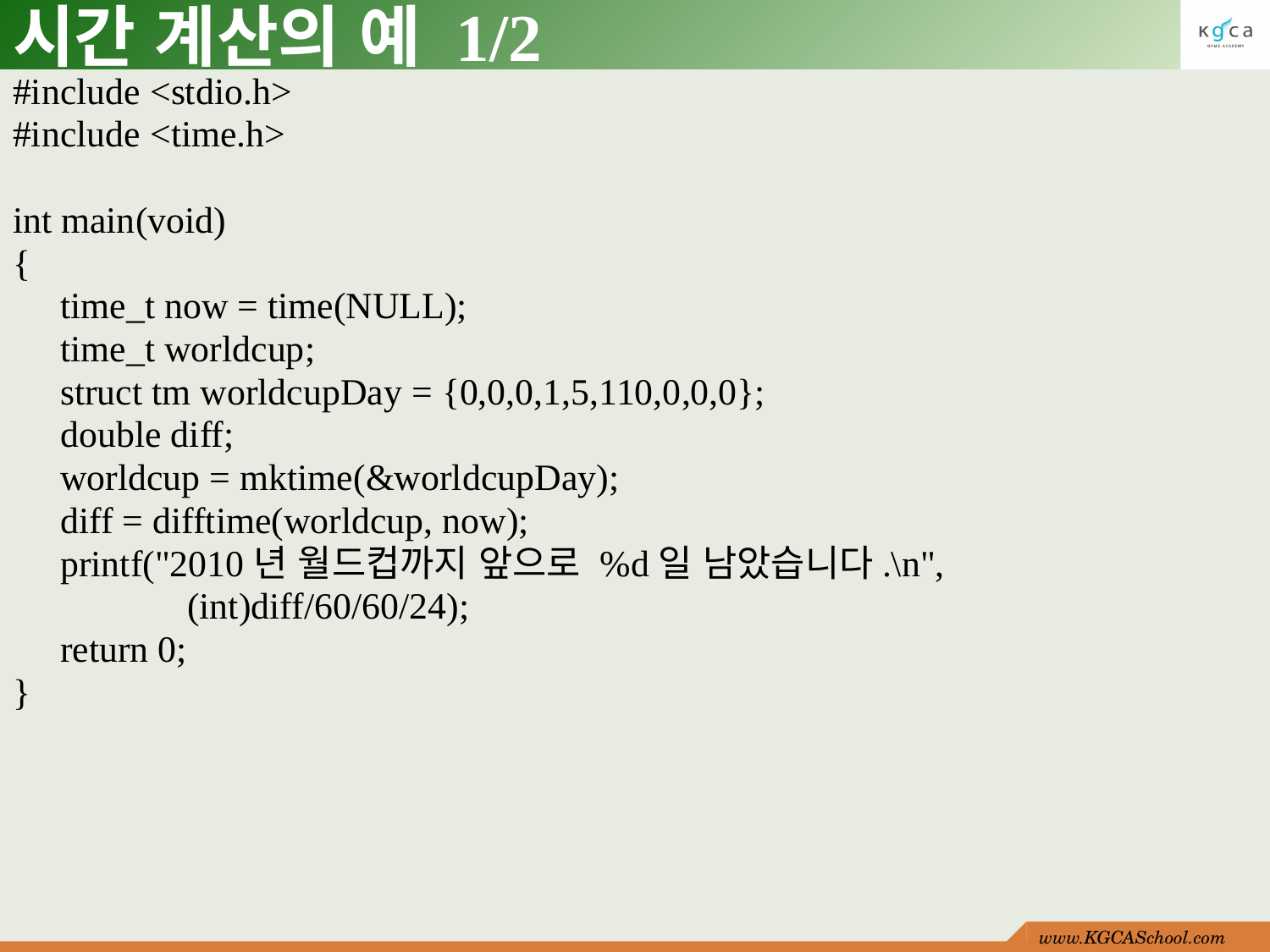

# 시간 계산의 예 1/2
#include <stdio.h>
#include <time.h>

int main(void)
{
	time_t now = time(NULL);
	time_t worldcup;
	struct tm worldcupDay = {0,0,0,1,5,110,0,0,0};
	double diff;
	worldcup = mktime(&worldcupDay);
	diff = difftime(worldcup, now);
	printf("2010년 월드컵까지 앞으로 %d일 남았습니다.\n",
		(int)diff/60/60/24);
	return 0;
}